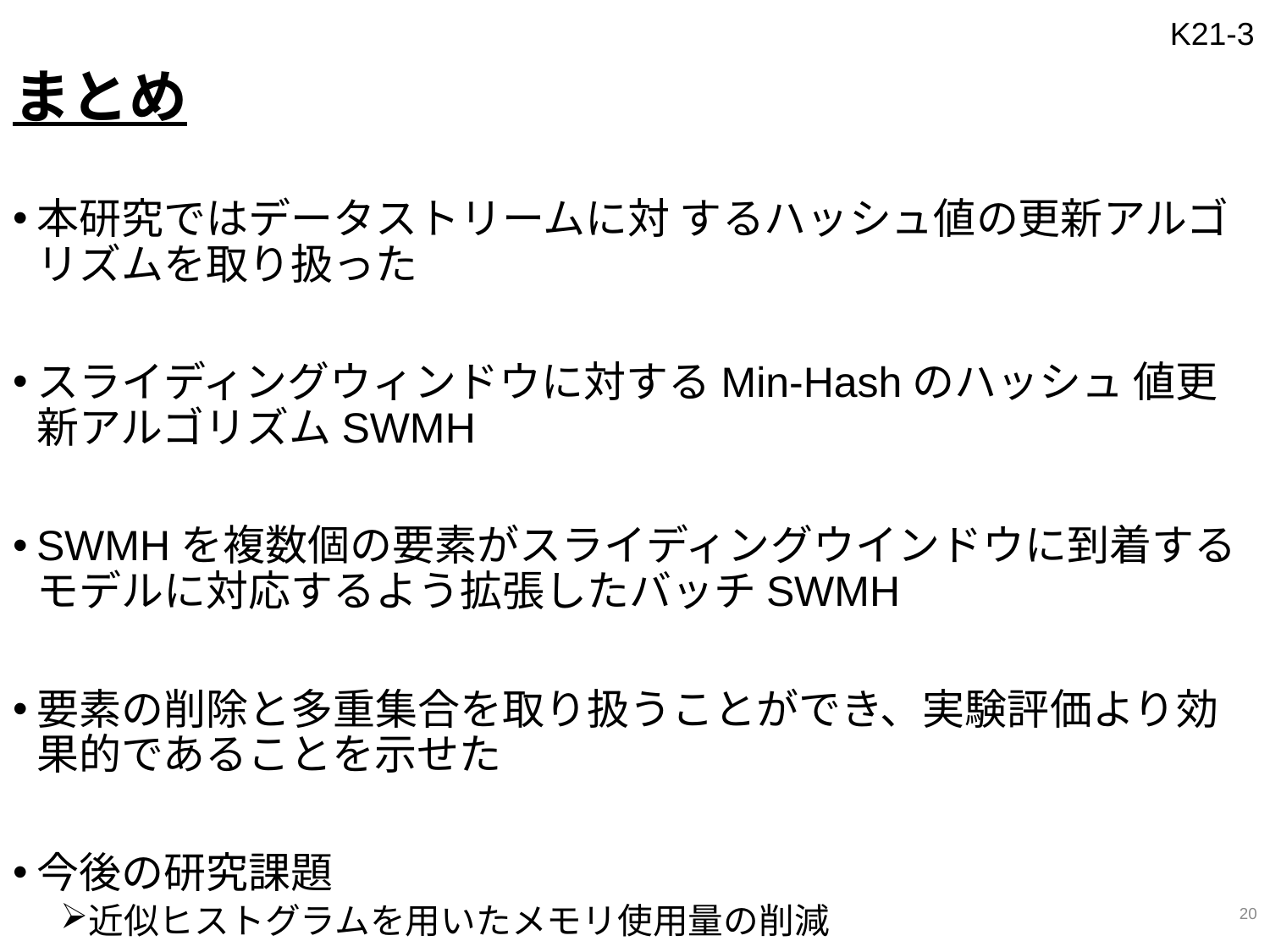

# まとめ
本研究ではデータストリームに対 するハッシュ値の更新アルゴリズムを取り扱った

スライディングウィンドウに対するMin-Hashのハッシュ 値更新アルゴリズムSWMH

SWMHを複数個の要素がスライディングウインドウに到着するモデルに対応するよう拡張したバッチSWMH

要素の削除と多重集合を取り扱うことができ、実験評価より効果的であることを示せた

今後の研究課題
近似ヒストグラムを用いたメモリ使用量の削減
20